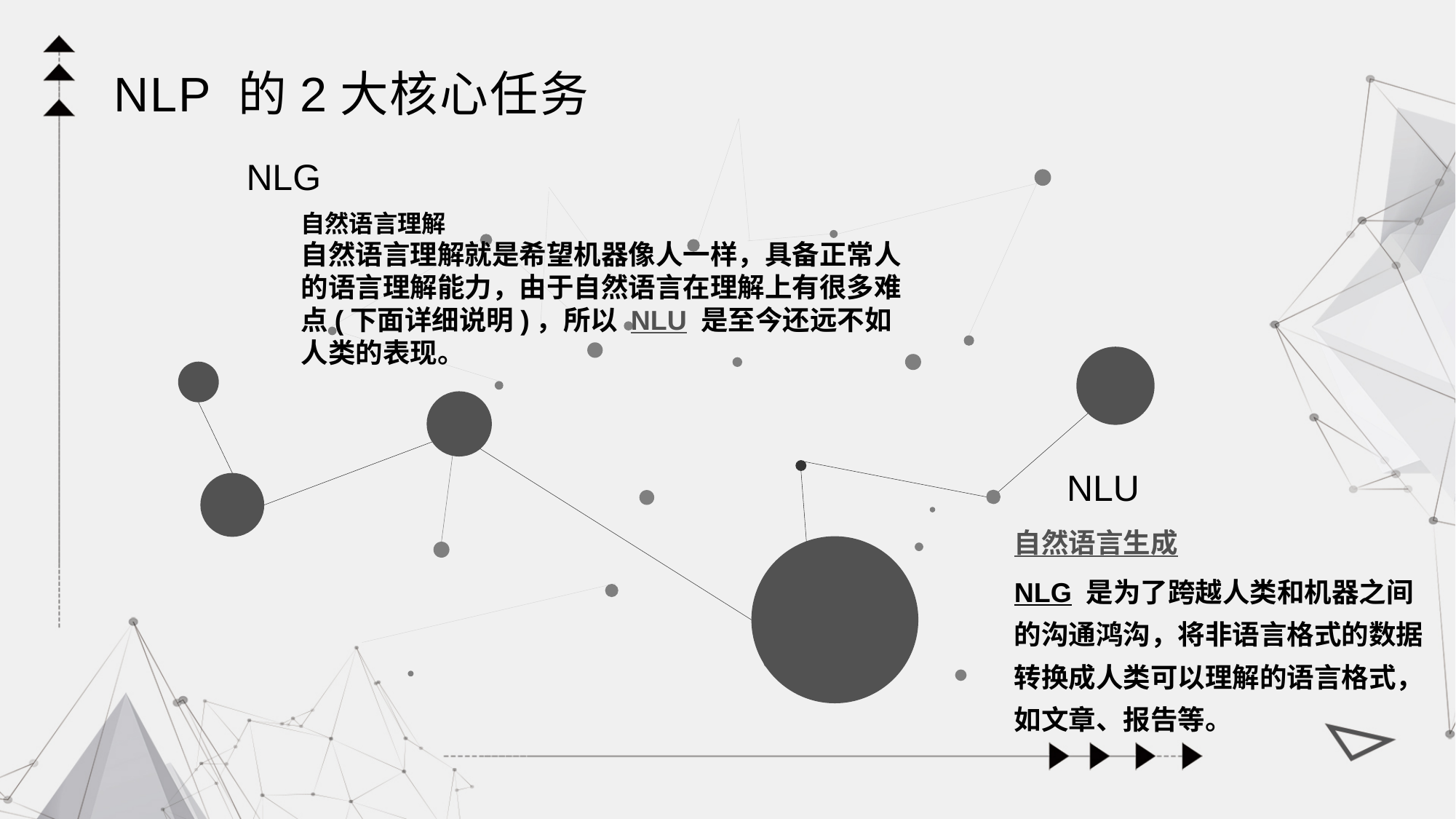

NLP 的2大核心任务
NLG

自然语言理解
自然语言理解就是希望机器像人一样，具备正常人的语言理解能力，由于自然语言在理解上有很多难点(下面详细说明)，所以 NLU 是至今还远不如人类的表现。

NLU
自然语言生成
NLG 是为了跨越人类和机器之间的沟通鸿沟，将非语言格式的数据转换成人类可以理解的语言格式，如文章、报告等。